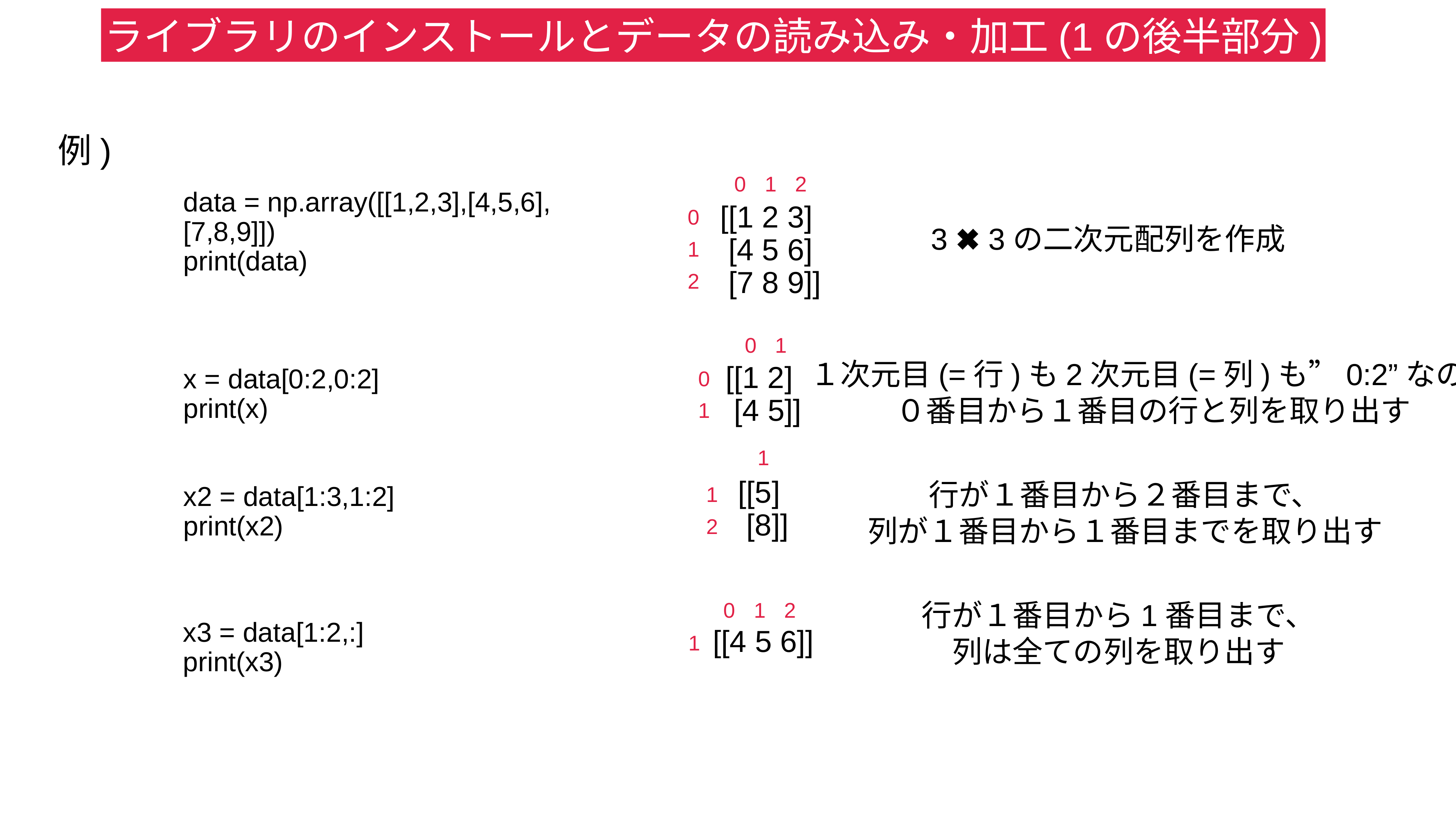

ライブラリのインストールとデータの読み込み・加工(1の後半部分)
例)
0
1
2
data = np.array([[1,2,3],[4,5,6],[7,8,9]])
print(data)

x = data[0:2,0:2]
print(x)

x2 = data[1:3,1:2]
print(x2)

[[1 2 3]
 [4 5 6]
 [7 8 9]]
0
3 ✖️ 3の二次元配列を作成
1
2
0
1
１次元目(=行)も2次元目(=列)も”0:2”なので
０番目から１番目の行と列を取り出す
[[1 2]
 [4 5]]
0
1
1
行が１番目から２番目まで、
列が１番目から１番目までを取り出す
[[5]
 [8]]
1
2
行が１番目から1番目まで、
列は全ての列を取り出す
0
1
2
x3 = data[1:2,:]
print(x3)
[[4 5 6]]
1